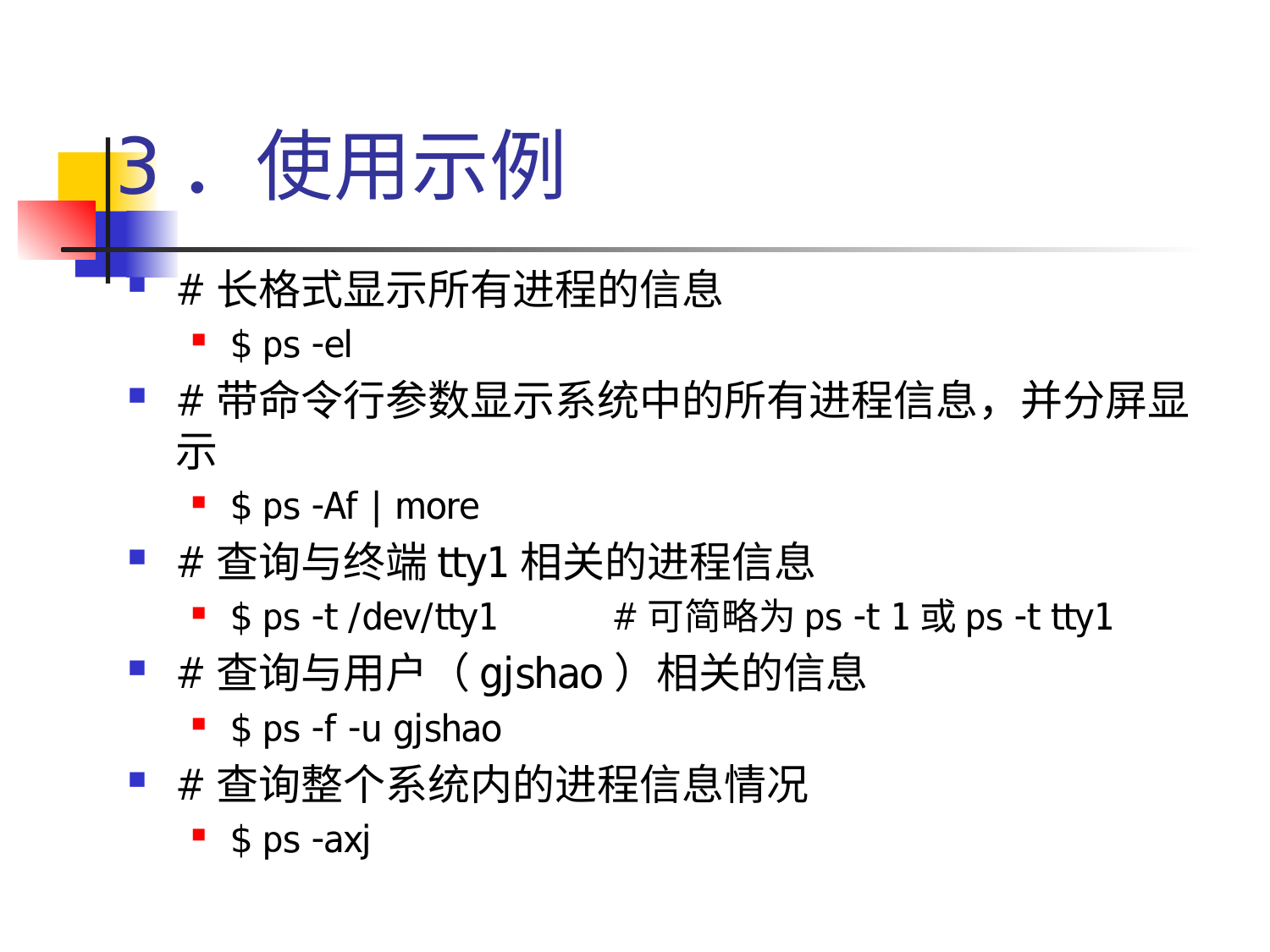

# 3．使用示例
#长格式显示所有进程的信息
$ ps -el
#带命令行参数显示系统中的所有进程信息，并分屏显示
$ ps -Af | more
#查询与终端tty1相关的进程信息
$ ps -t /dev/tty1 	#可简略为ps -t 1或ps -t tty1
#查询与用户（gjshao）相关的信息
$ ps -f -u gjshao
#查询整个系统内的进程信息情况
$ ps -axj